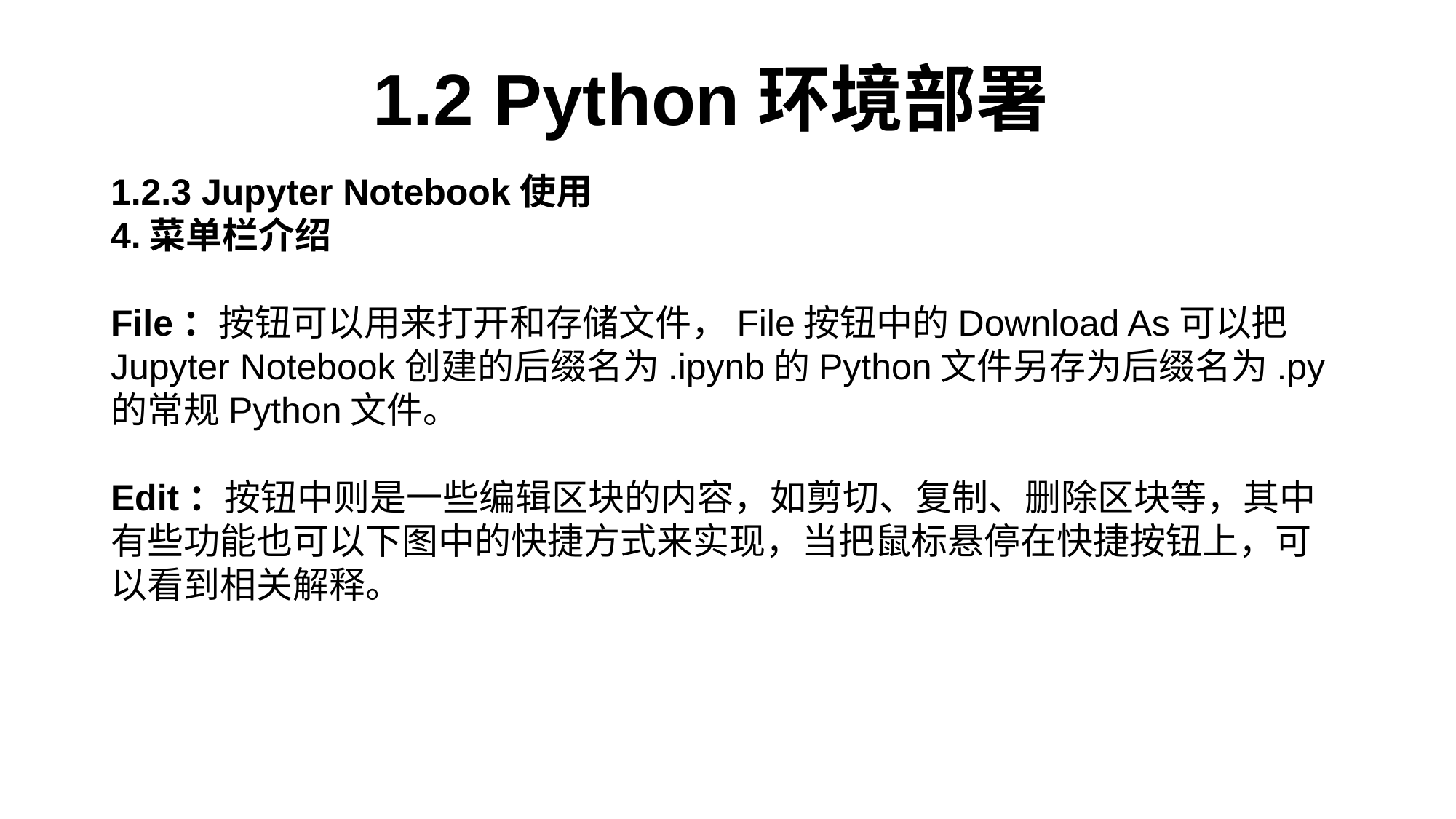

1.2 Python环境部署
1.2.3 Jupyter Notebook使用
4.菜单栏介绍

File：按钮可以用来打开和存储文件，File按钮中的Download As可以把Jupyter Notebook创建的后缀名为.ipynb的Python文件另存为后缀名为.py的常规Python文件。

Edit：按钮中则是一些编辑区块的内容，如剪切、复制、删除区块等，其中有些功能也可以下图中的快捷方式来实现，当把鼠标悬停在快捷按钮上，可以看到相关解释。